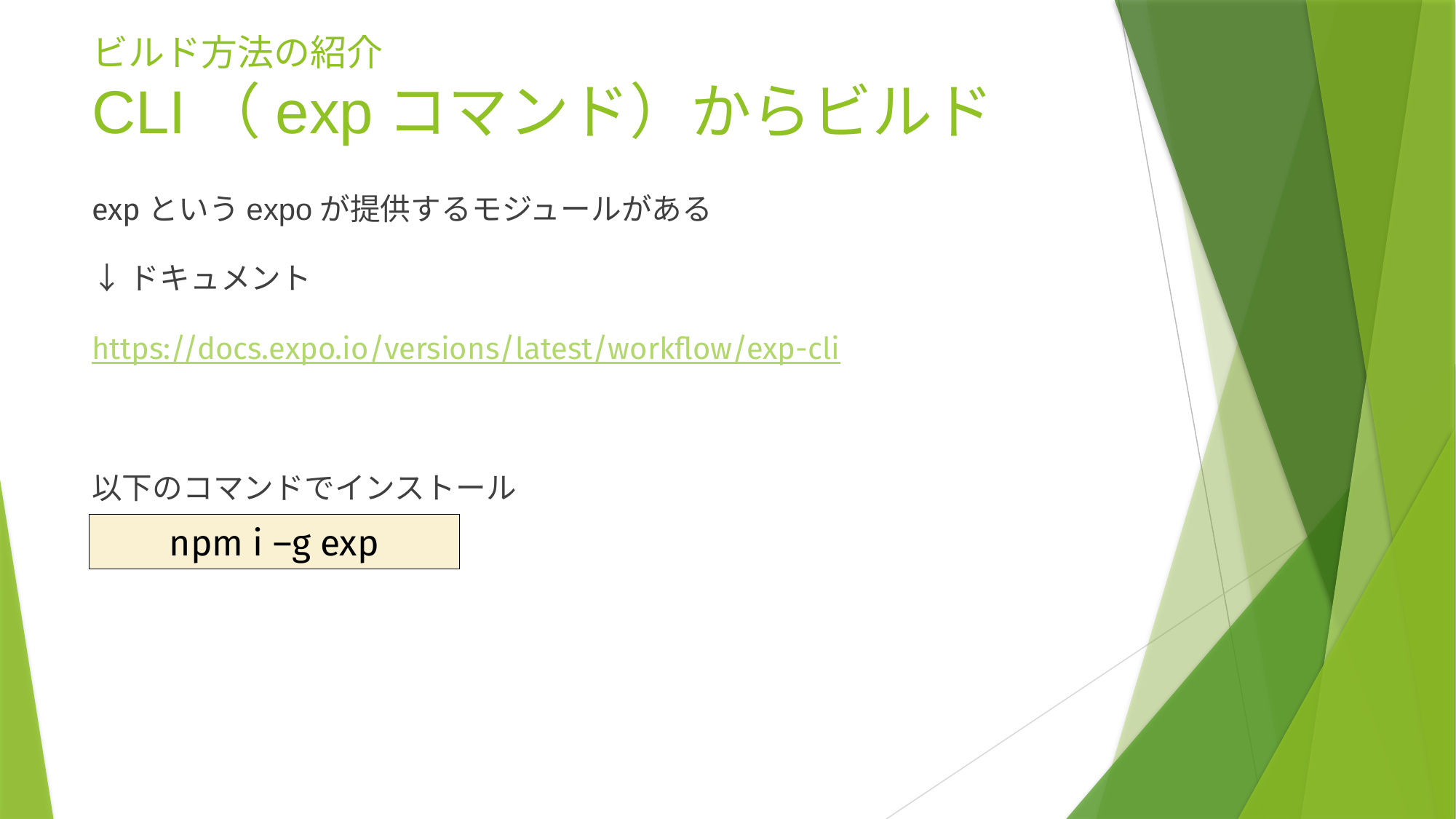

# ビルド方法の紹介 CLI（expコマンド）からビルド
expというexpoが提供するモジュールがある
↓ドキュメント
https://docs.expo.io/versions/latest/workflow/exp-cli

以下のコマンドでインストール

npm i –g exp